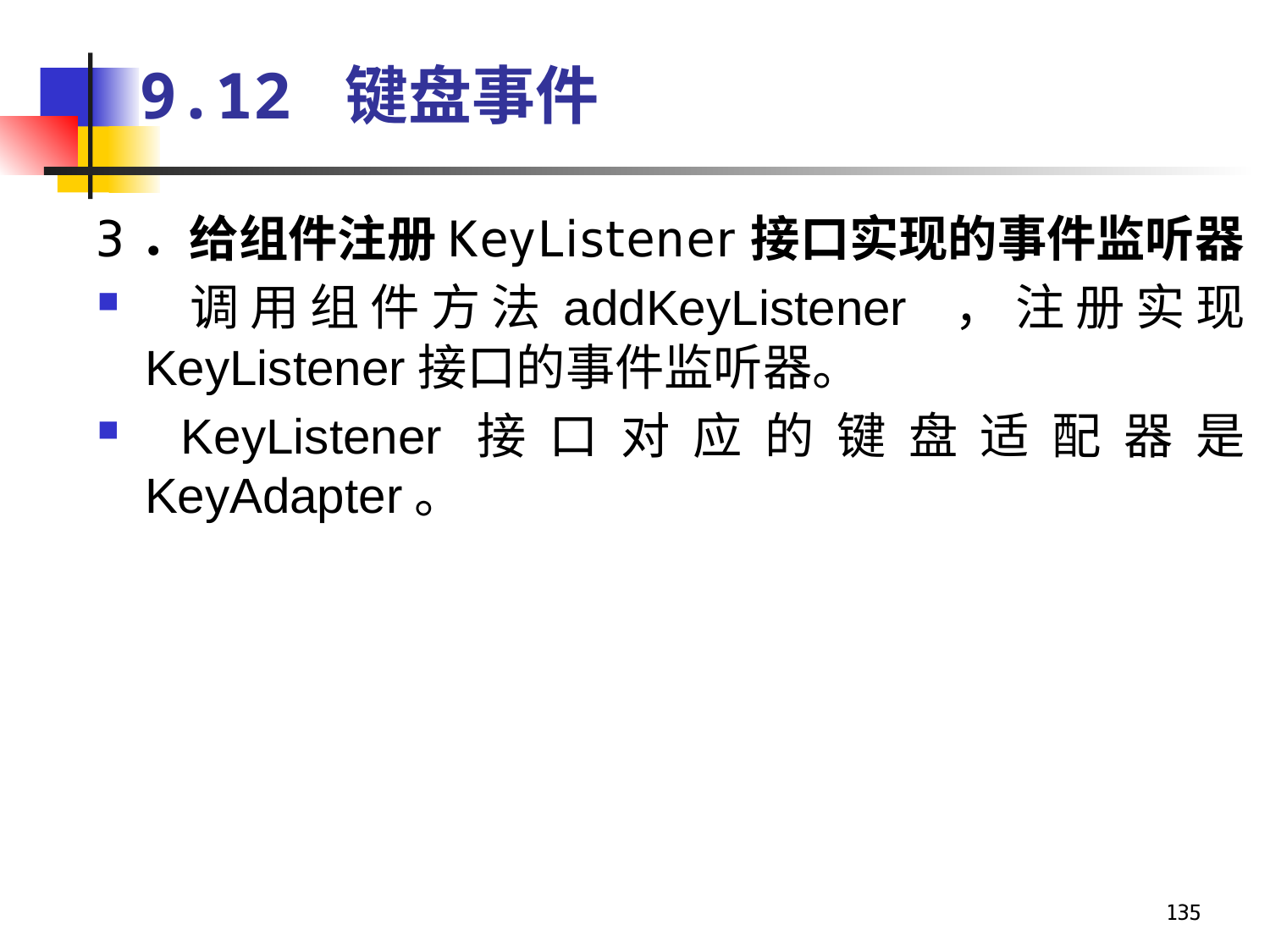

# 9.12 键盘事件
3．给组件注册KeyListener接口实现的事件监听器
 调用组件方法addKeyListener ，注册实现KeyListener接口的事件监听器。
 KeyListener接口对应的键盘适配器是KeyAdapter。